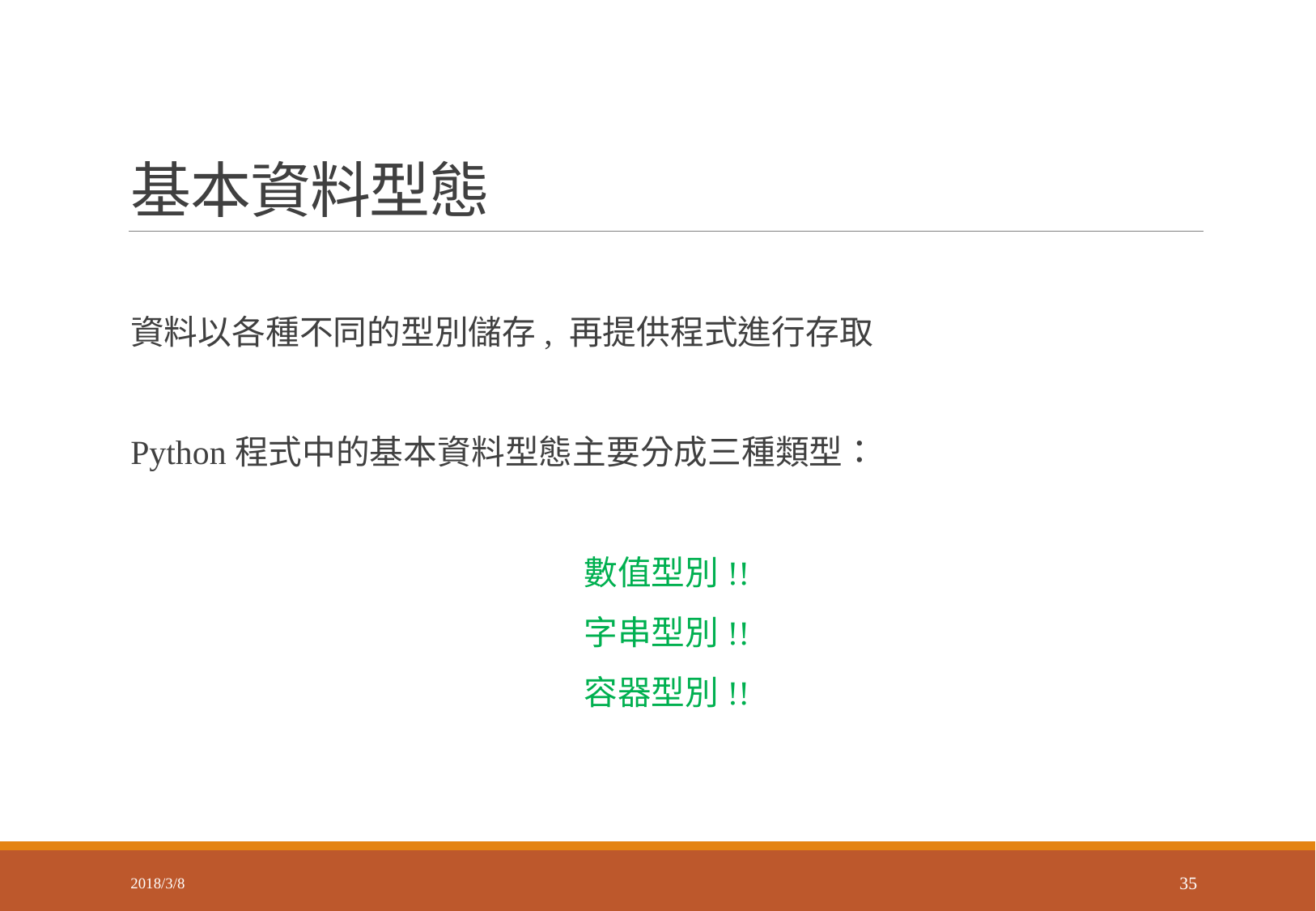

# 基本資料型態

資料以各種不同的型別儲存, 再提供程式進行存取

Python程式中的基本資料型態主要分成三種類型：

數值型別!!
字串型別!!
容器型別!!
2018/3/8
35